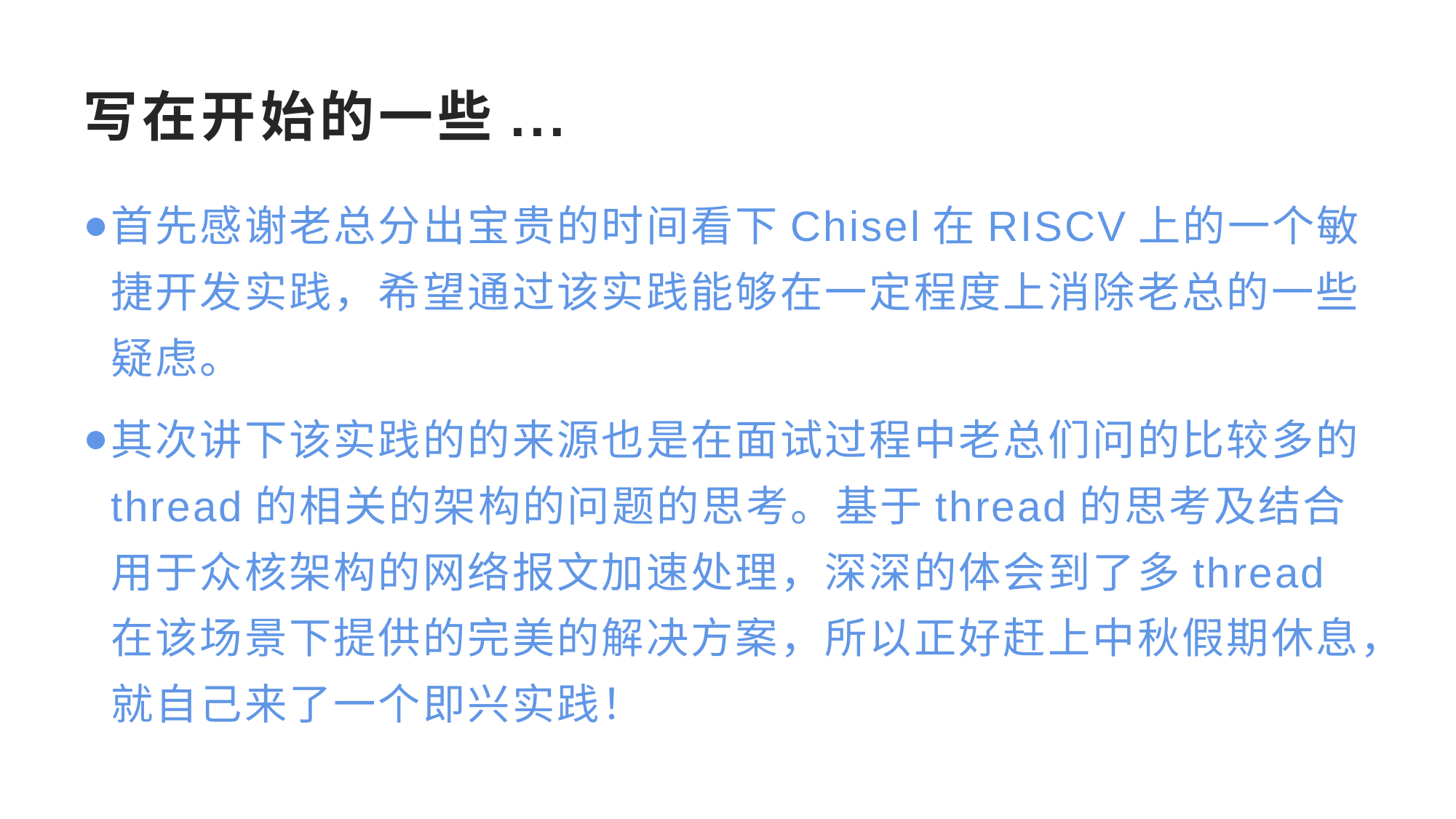

# 写在开始的一些...
首先感谢老总分出宝贵的时间看下Chisel在RISCV上的一个敏捷开发实践，希望通过该实践能够在一定程度上消除老总的一些疑虑。
其次讲下该实践的的来源也是在面试过程中老总们问的比较多的thread的相关的架构的问题的思考。基于thread的思考及结合用于众核架构的网络报文加速处理，深深的体会到了多thread在该场景下提供的完美的解决方案，所以正好赶上中秋假期休息，就自己来了一个即兴实践！